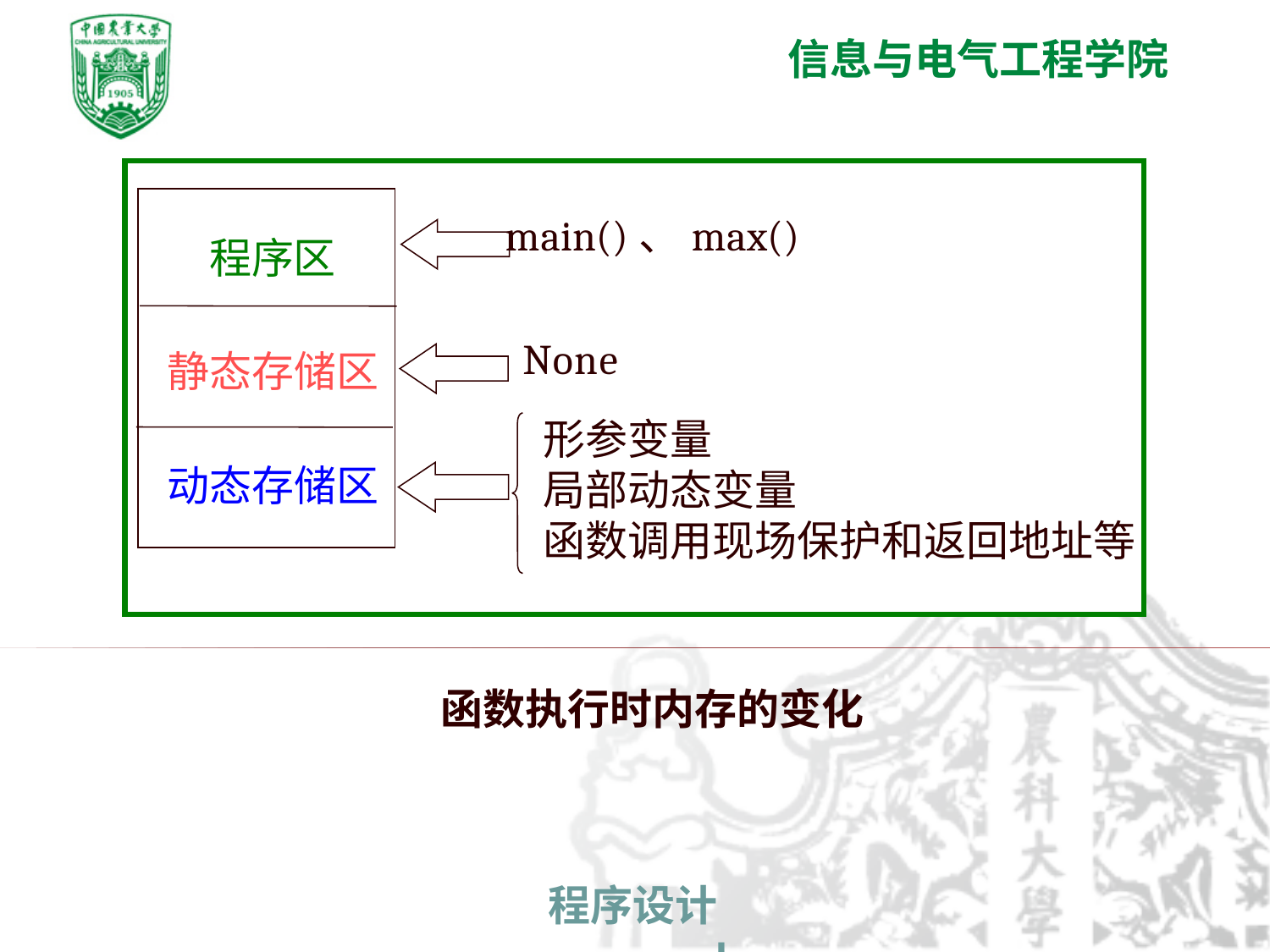

main()、max()
程序区

None
静态存储区

形参变量
局部动态变量
函数调用现场保护和返回地址等

动态存储区

函数执行时内存的变化